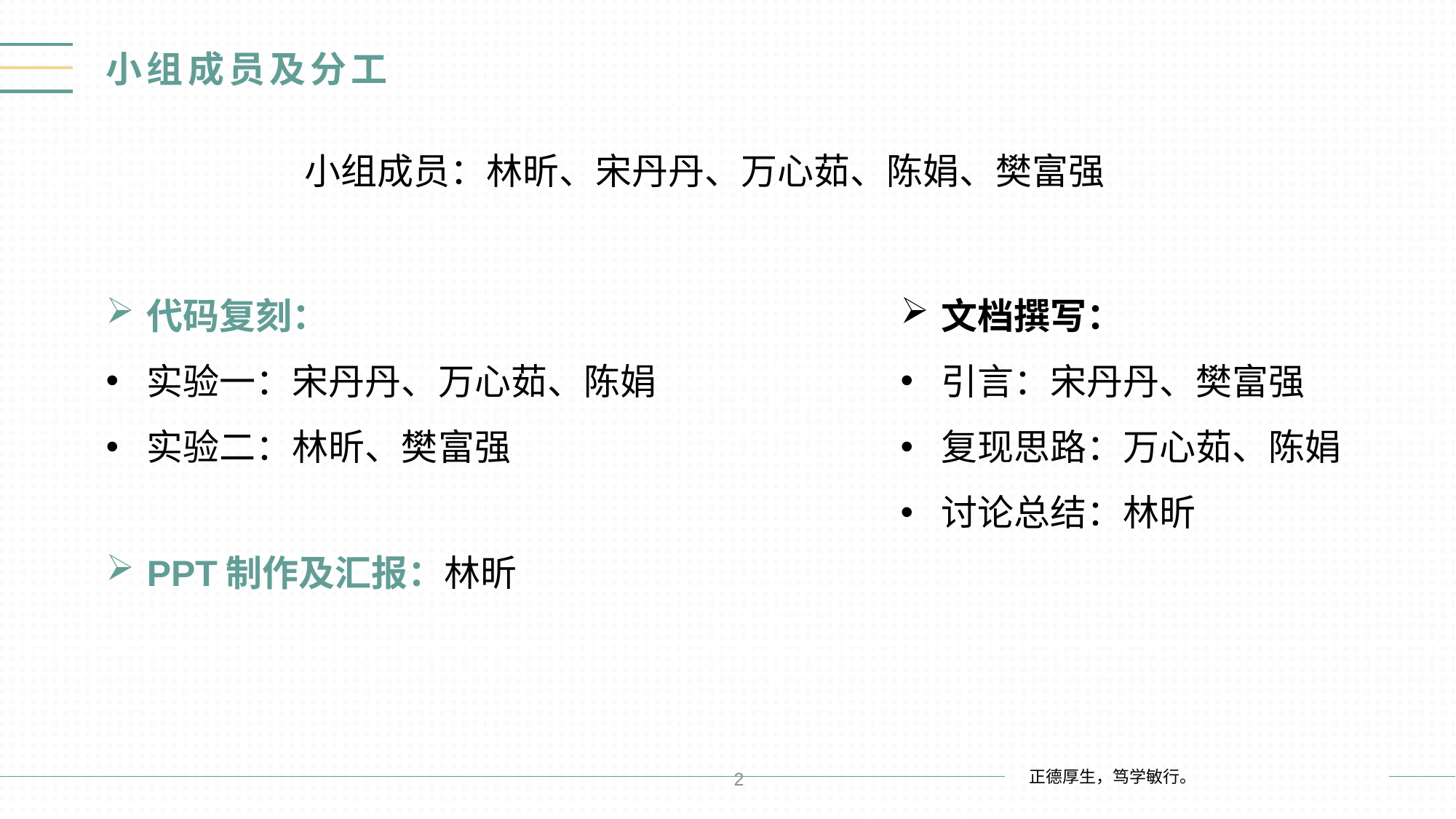

# 小组成员及分工
小组成员：林昕、宋丹丹、万心茹、陈娟、樊富强
代码复刻：
实验一：宋丹丹、万心茹、陈娟
实验二：林昕、樊富强
文档撰写：
引言：宋丹丹、樊富强
复现思路：万心茹、陈娟
讨论总结：林昕
PPT制作及汇报：林昕
2
正德厚生，笃学敏行。